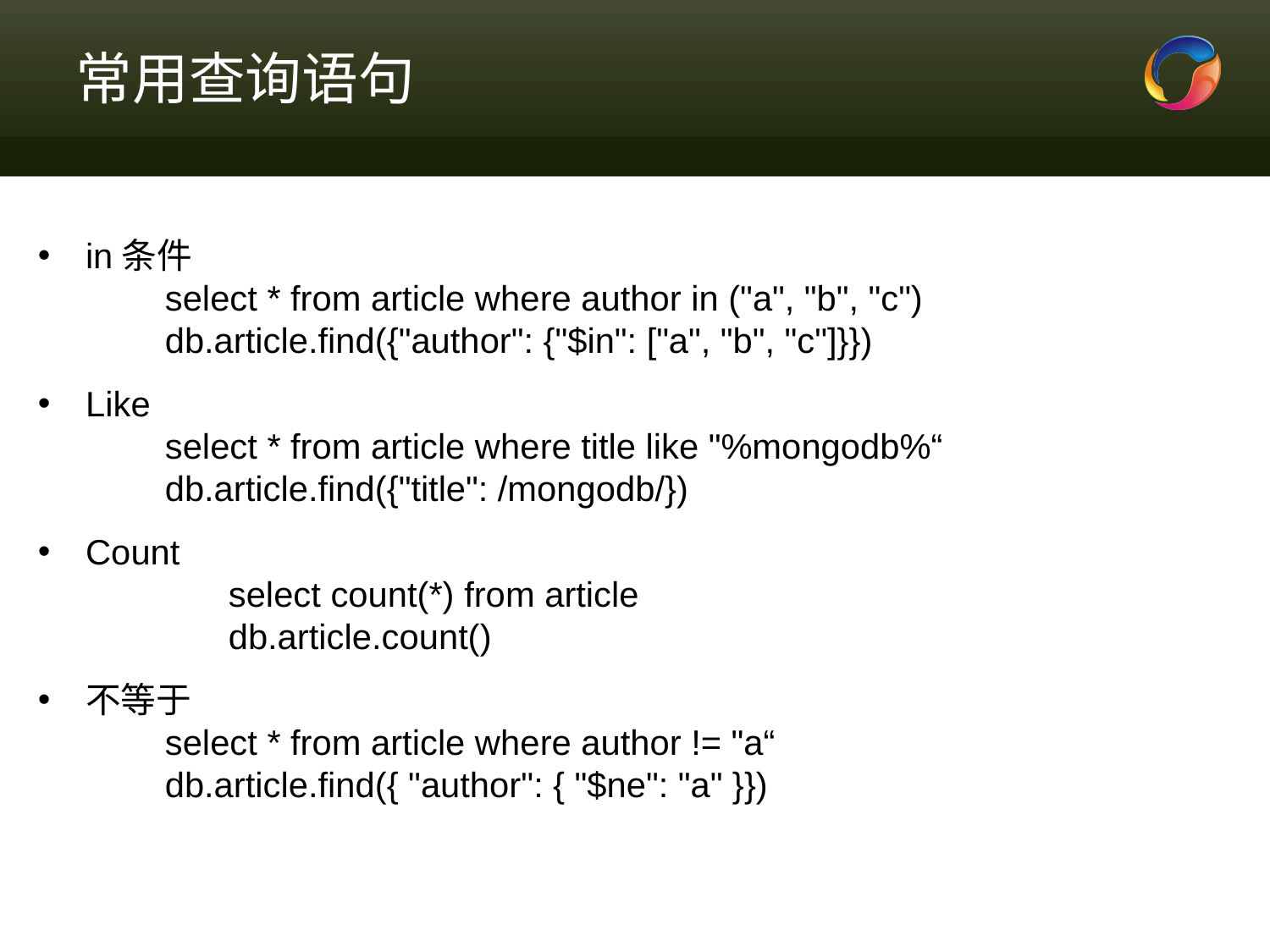

# 常用查询语句

in条件
	select * from article where author in ("a", "b", "c")
	db.article.find({"author": {"$in": ["a", "b", "c"]}})
Like
	select * from article where title like "%mongodb%“
	db.article.find({"title": /mongodb/})
Count
	select count(*) from article
	db.article.count()
不等于
	select * from article where author != "a“
	db.article.find({ "author": { "$ne": "a" }})